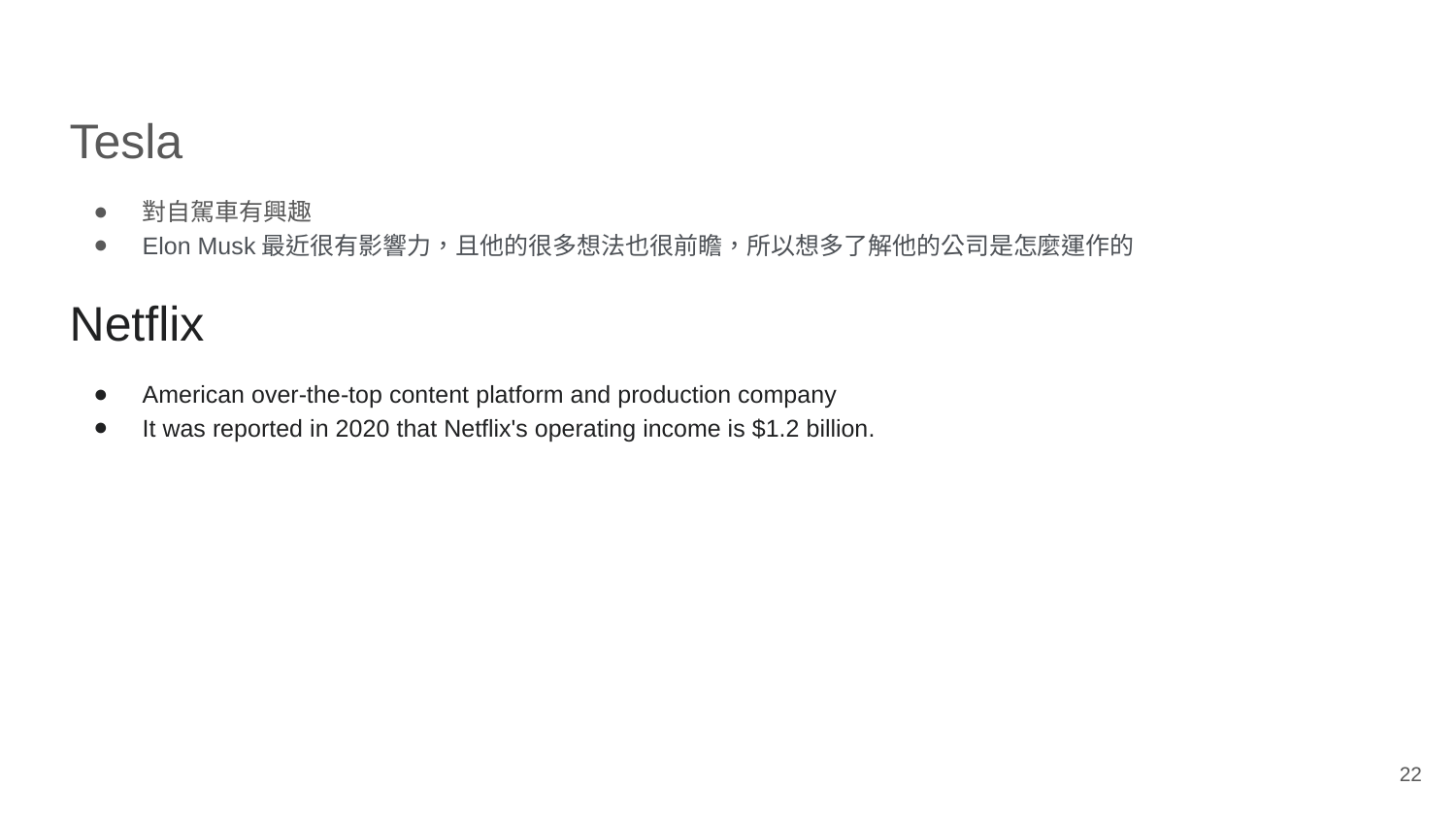

Tesla
對自駕車有興趣
Elon Musk最近很有影響力，且他的很多想法也很前瞻，所以想多了解他的公司是怎麼運作的
Netflix
American over-the-top content platform and production company
It was reported in 2020 that Netflix's operating income is $1.2 billion.
22